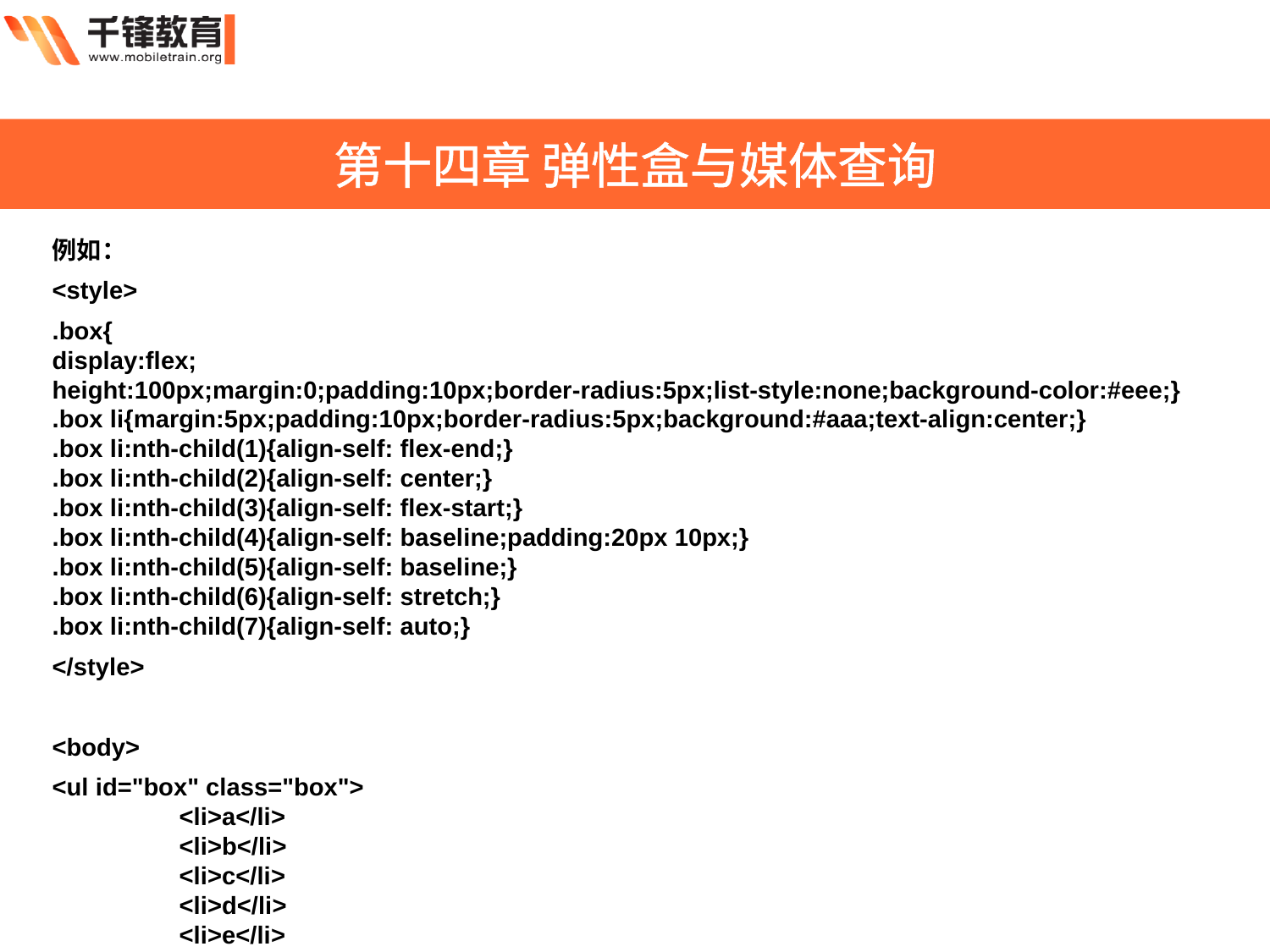

第十四章 弹性盒与媒体查询
例如：
<style>
.box{
display:flex;
height:100px;margin:0;padding:10px;border-radius:5px;list-style:none;background-color:#eee;}
.box li{margin:5px;padding:10px;border-radius:5px;background:#aaa;text-align:center;}
.box li:nth-child(1){align-self: flex-end;}
.box li:nth-child(2){align-self: center;}
.box li:nth-child(3){align-self: flex-start;}
.box li:nth-child(4){align-self: baseline;padding:20px 10px;}
.box li:nth-child(5){align-self: baseline;}
.box li:nth-child(6){align-self: stretch;}
.box li:nth-child(7){align-self: auto;}
</style>

<body>
<ul id="box" class="box">
	<li>a</li>
	<li>b</li>
	<li>c</li>
	<li>d</li>
	<li>e</li>
	<li>f</li>
	<li>g</li>
	<li>h</li>
	<li>i</li>
</ul>
</body>